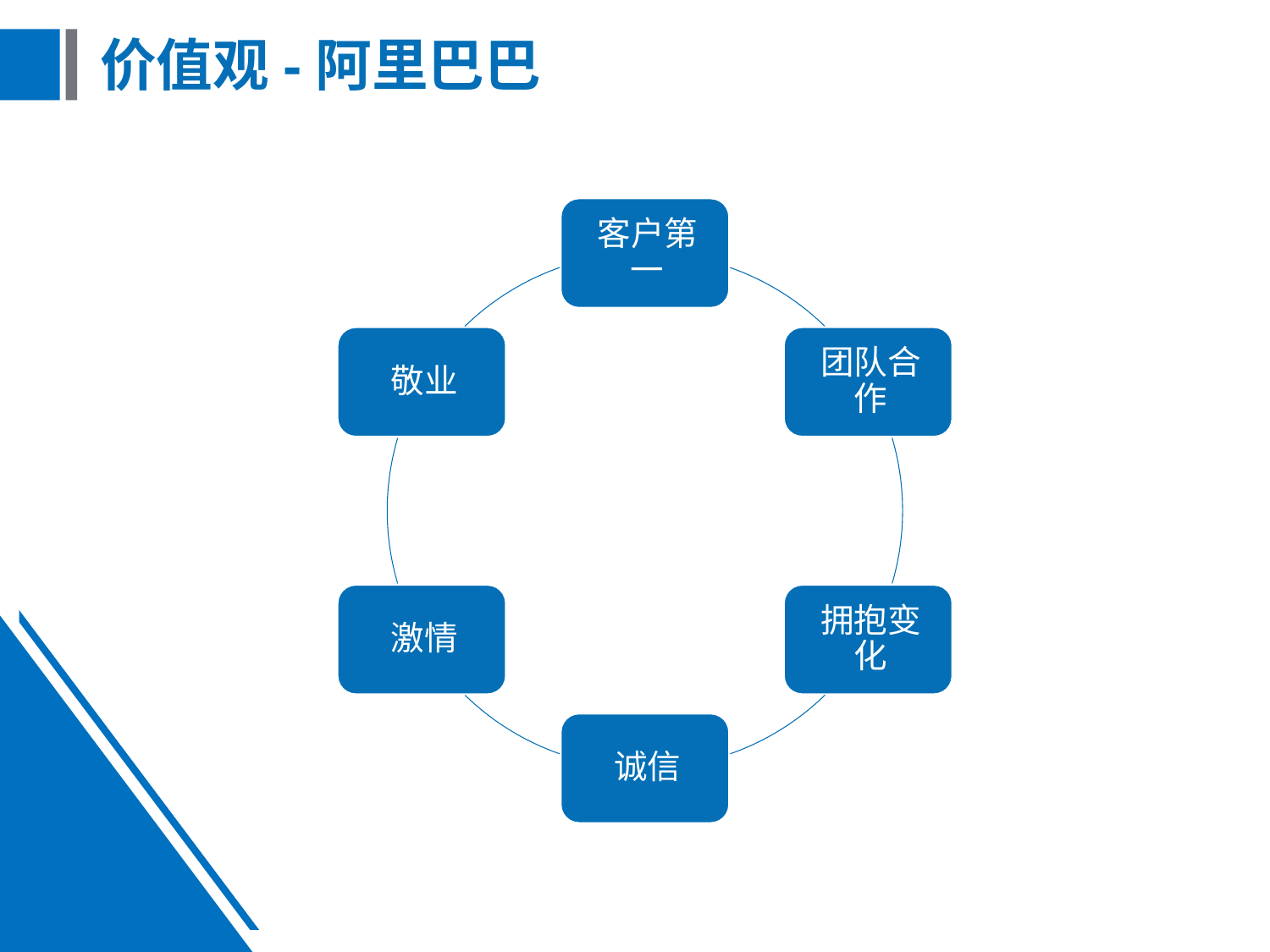

# 价值观-阿里巴巴
客户第一
团队合作
拥抱变化
诚信
激情
敬业